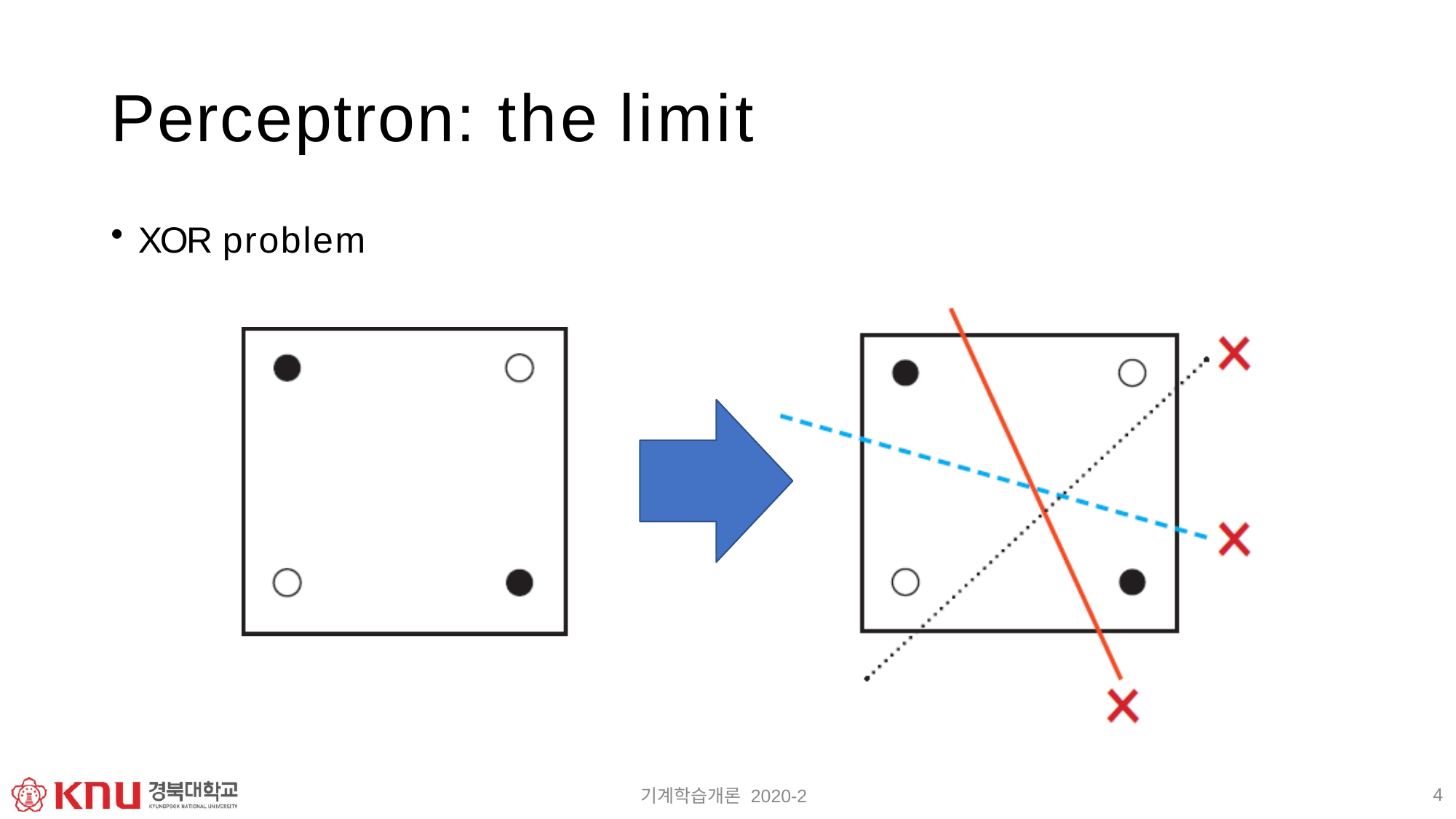

# Perceptron: the limit
XOR problem

4
기계학습개론 2020-2